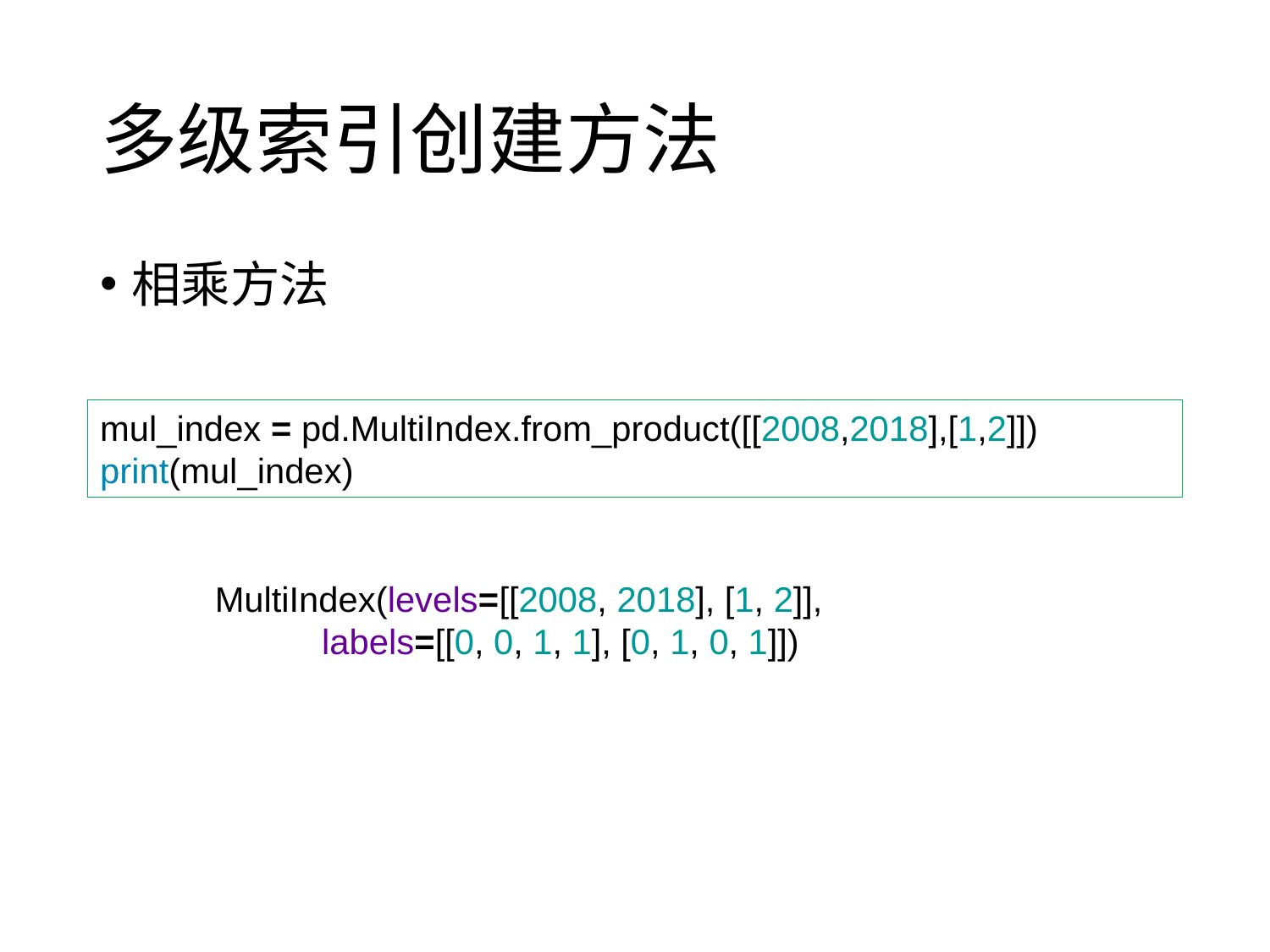

# 多级索引创建方法
相乘方法
mul_index = pd.MultiIndex.from_product([[2008,2018],[1,2]])
print(mul_index)
MultiIndex(levels=[[2008, 2018], [1, 2]],
           labels=[[0, 0, 1, 1], [0, 1, 0, 1]])
60